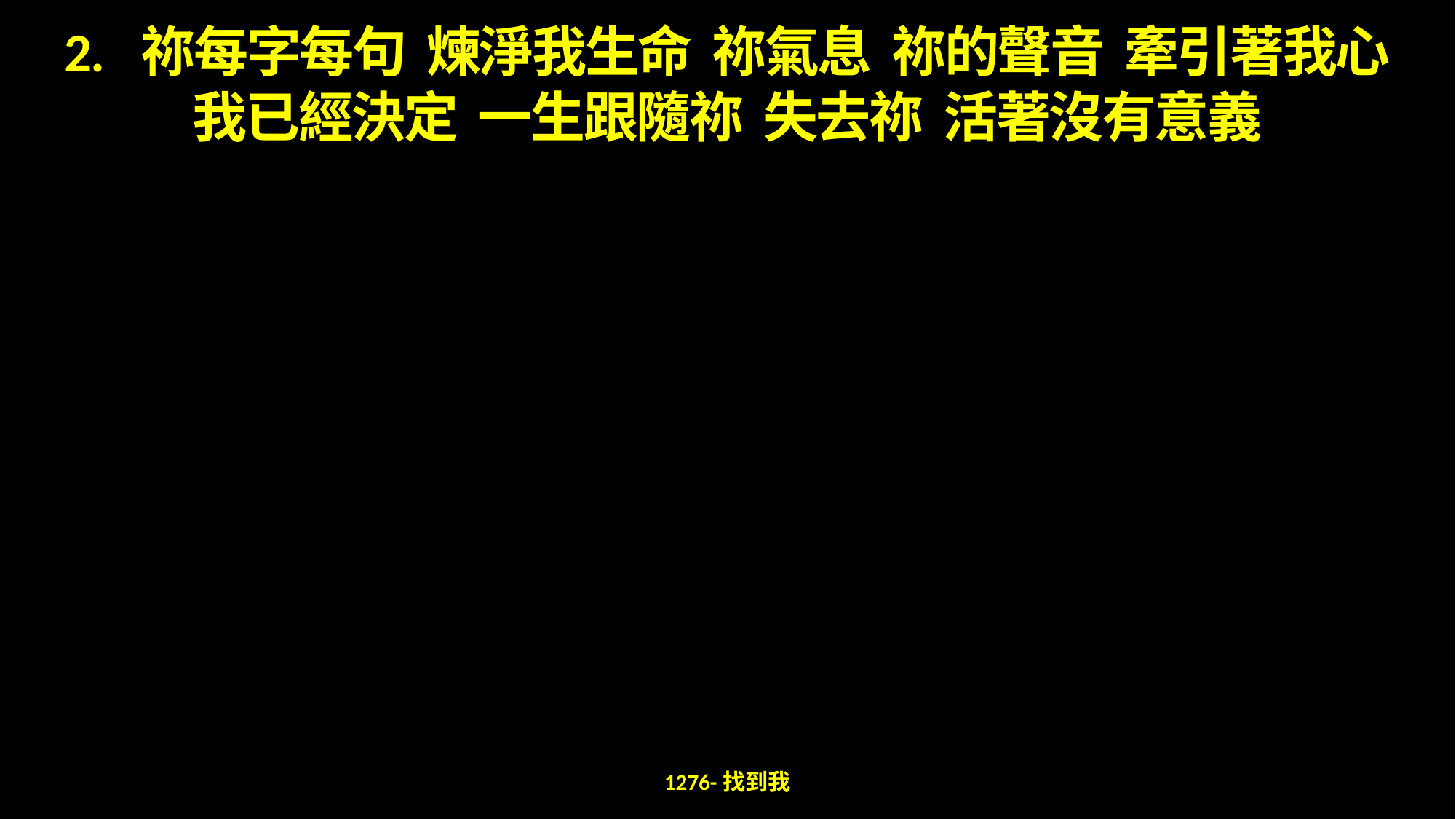

2.  祢每字每句  煉淨我生命  祢氣息  祢的聲音  牽引著我心
我已經決定  一生跟隨祢  失去祢  活著沒有意義

1276-找到我